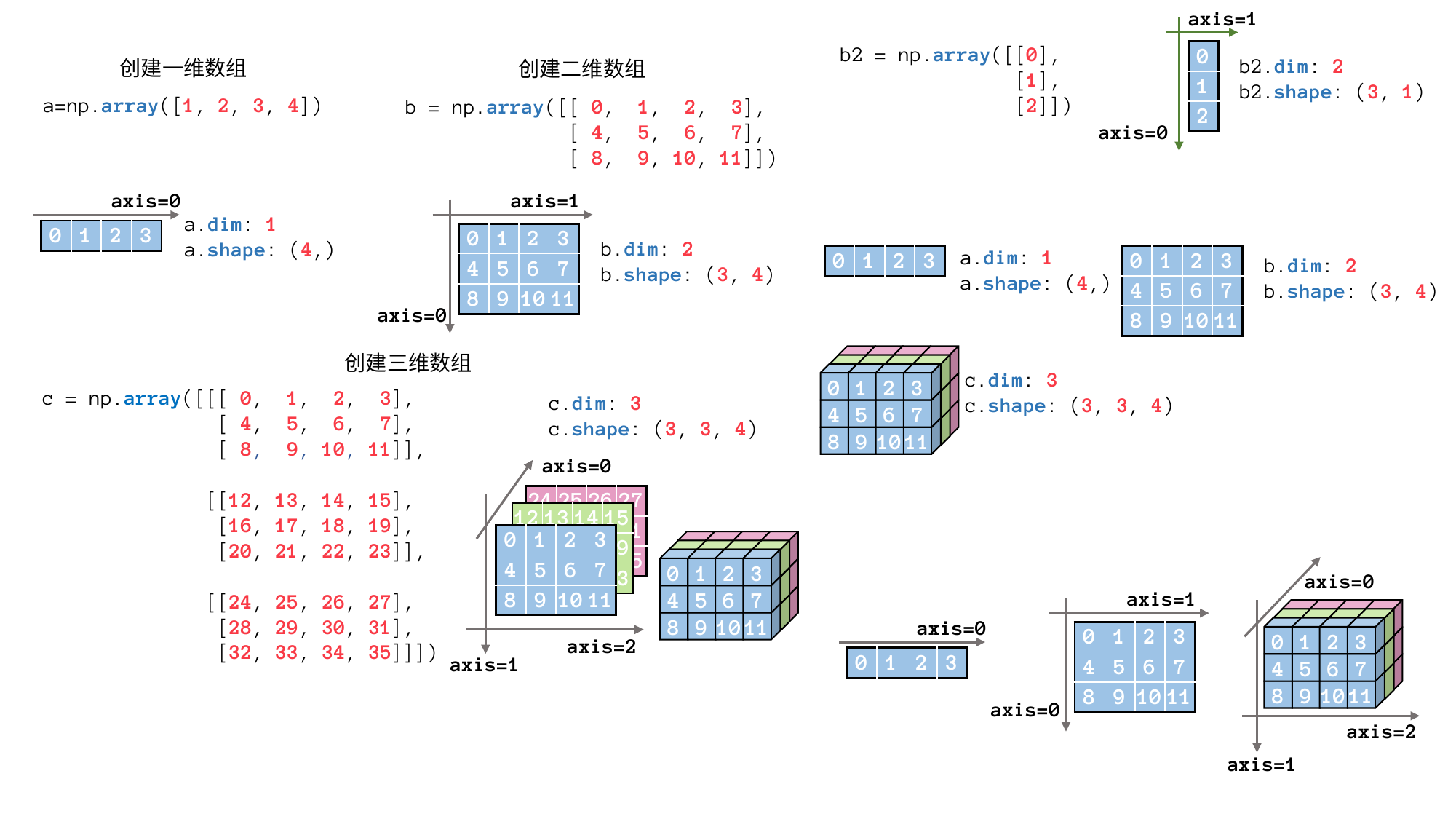

axis=1
b2 = np.array([[0],
               [1],
               [2]])
| 0 |
| --- |
| 1 |
| 2 |
b2.dim: 2
b2.shape: (3, 1)
创建一维数组
创建二维数组
a=np.array([1, 2, 3, 4])
b = np.array([[ 0,  1,  2,  3],
              [ 4,  5,  6,  7],
               [ 8,  9, 10, 11]])
axis=0
axis=0
axis=1
a.dim: 1
a.shape: (4,)
| 0 | 1 | 2 | 3 |
| --- | --- | --- | --- |
| 0 | 1 | 2 | 3 |
| --- | --- | --- | --- |
| 4 | 5 | 6 | 7 |
| 8 | 9 | 10 | 11 |
b.dim: 2
b.shape: (3, 4)
a.dim: 1
a.shape: (4,)
| 0 | 1 | 2 | 3 |
| --- | --- | --- | --- |
| 0 | 1 | 2 | 3 |
| --- | --- | --- | --- |
| 4 | 5 | 6 | 7 |
| 8 | 9 | 10 | 11 |
b.dim: 2
b.shape: (3, 4)
axis=0
创建三维数组
24
25
26
27
28
29
30
31
32
33
34
35
12
13
14
15
16
17
18
19
20
21
22
23
c.dim: 3
c.shape: (3, 3, 4)
0
1
2
3
4
5
6
7
8
9
10
11
c = np.array([[[ 0,  1,  2,  3],
               [ 4,  5,  6,  7],
                [ 8,  9, 10, 11]],

              [[12, 13, 14, 15],
               [16, 17, 18, 19],
                [20, 21, 22, 23]],

              [[24, 25, 26, 27],
               [28, 29, 30, 31],
                 [32, 33, 34, 35]]])
c.dim: 3
c.shape: (3, 3, 4)
axis=0
| 24 | 25 | 26 | 27 |
| --- | --- | --- | --- |
| 28 | 29 | 30 | 31 |
| 32 | 33 | 34 | 35 |
| 12 | 13 | 14 | 15 |
| --- | --- | --- | --- |
| 16 | 17 | 18 | 19 |
| 20 | 21 | 22 | 23 |
| 0 | 1 | 2 | 3 |
| --- | --- | --- | --- |
| 4 | 5 | 6 | 7 |
| 8 | 9 | 10 | 11 |
24
25
26
27
28
29
30
31
32
33
34
35
12
13
14
15
16
17
18
19
20
21
22
23
0
1
2
3
4
5
6
7
8
9
10
11
axis=0
axis=1
24
25
26
27
28
29
30
31
32
33
34
35
axis=0
12
13
14
15
16
17
18
19
20
21
22
23
0
1
2
3
4
5
6
7
8
9
10
11
| 0 | 1 | 2 | 3 |
| --- | --- | --- | --- |
| 4 | 5 | 6 | 7 |
| 8 | 9 | 10 | 11 |
axis=2
axis=1
| 0 | 1 | 2 | 3 |
| --- | --- | --- | --- |
axis=0
axis=2
axis=1